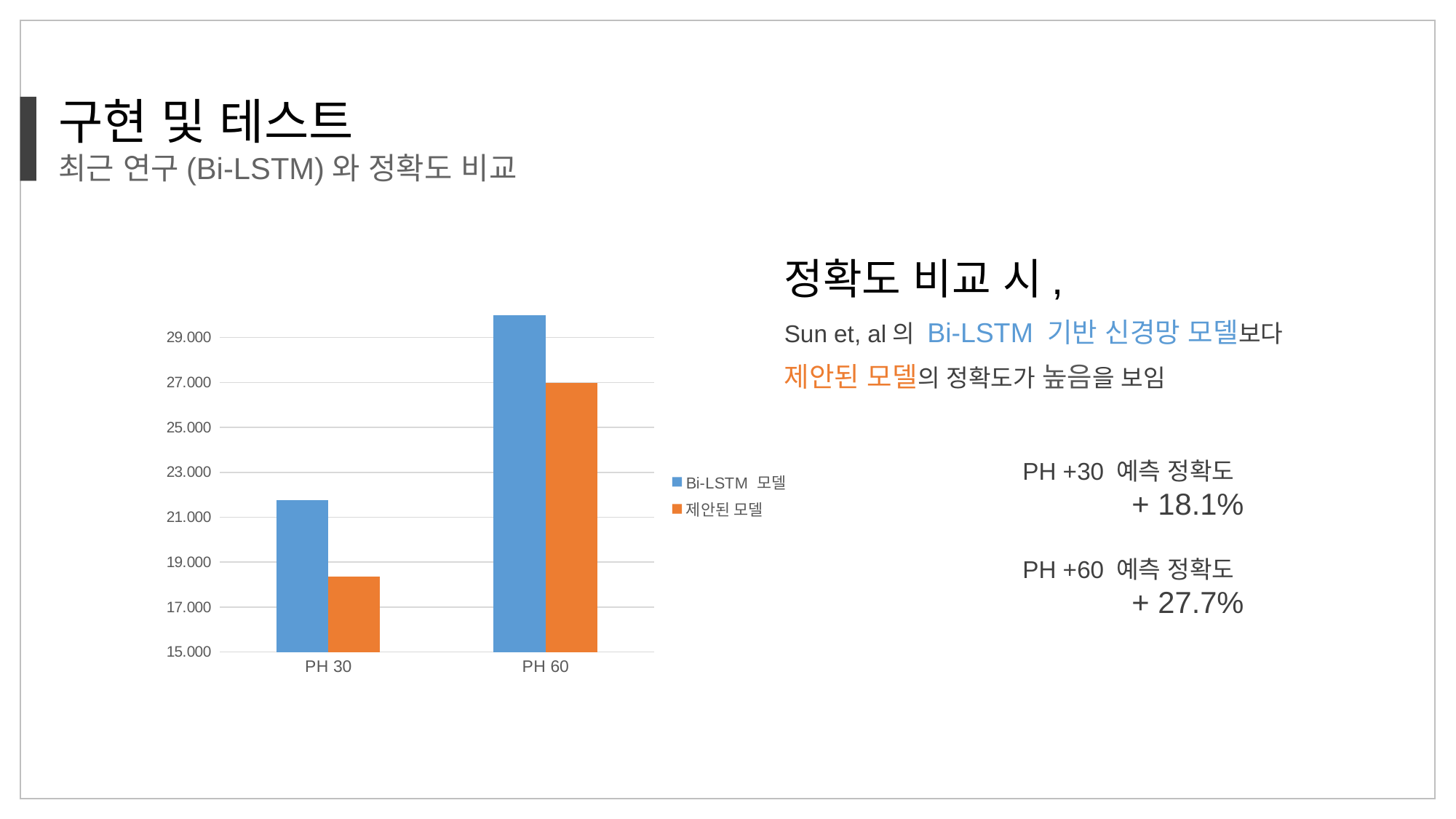

구현 및 테스트
최근 연구(Bi-LSTM)와 정확도 비교

정확도 비교 시,
Sun et, al의 Bi-LSTM 기반 신경망 모델보다
제안된 모델의 정확도가 높음을 보임

### Chart

| Category |  |  |
|---|---|---|
| PH 30 | 21.747 | 18.3534576487 |
| PH 60 | 36.918 | 26.9640167157 |
PH +30 예측 정확도
	+ 18.1%

PH +60 예측 정확도
	+ 27.7%